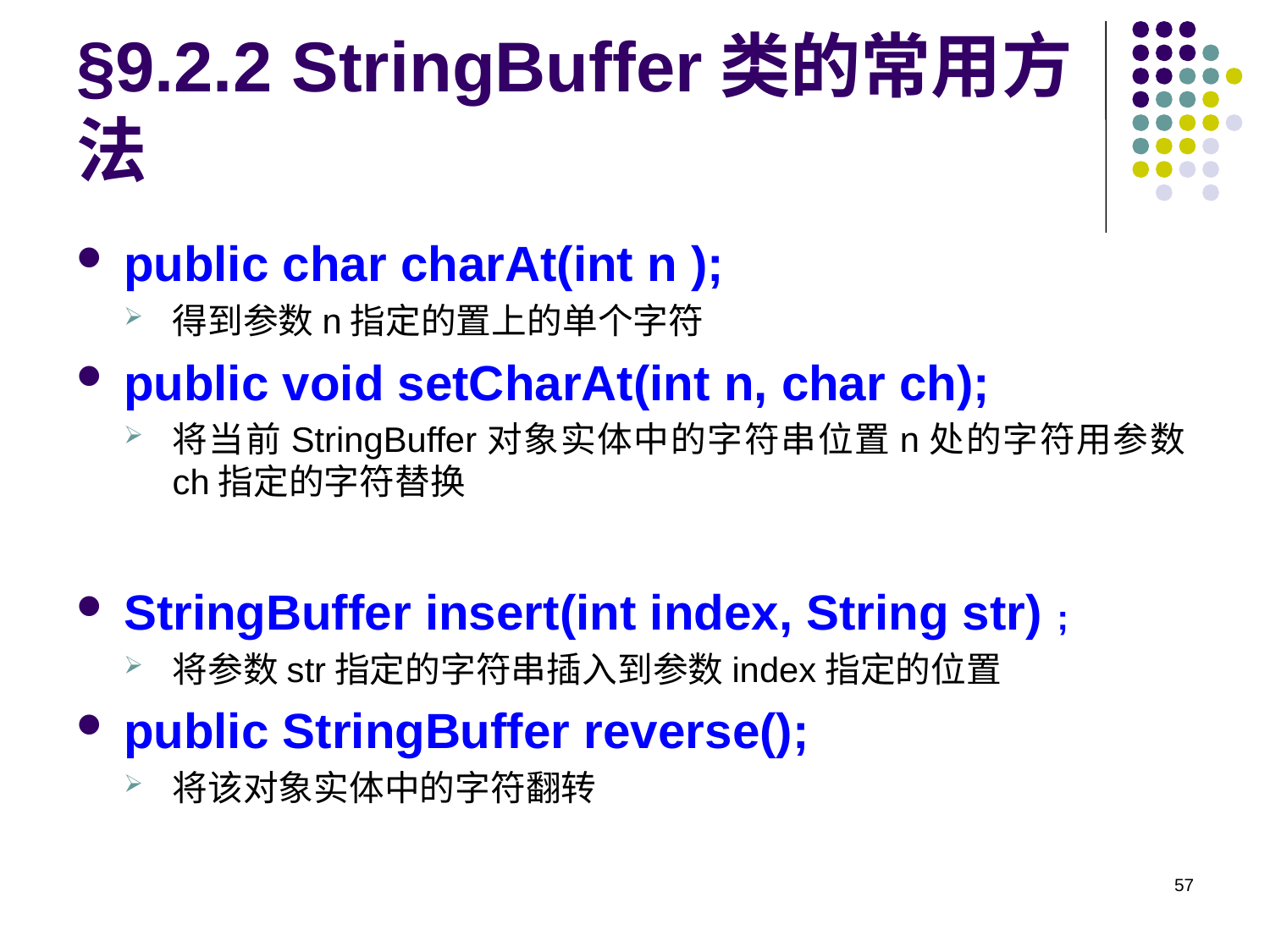

# §9.2.2 StringBuffer类的常用方法
public char charAt(int n );
得到参数n指定的置上的单个字符
public void setCharAt(int n, char ch);
将当前StringBuffer对象实体中的字符串位置n处的字符用参数ch指定的字符替换

StringBuffer insert(int index, String str) ;
将参数str指定的字符串插入到参数index指定的位置
public StringBuffer reverse();
将该对象实体中的字符翻转

57